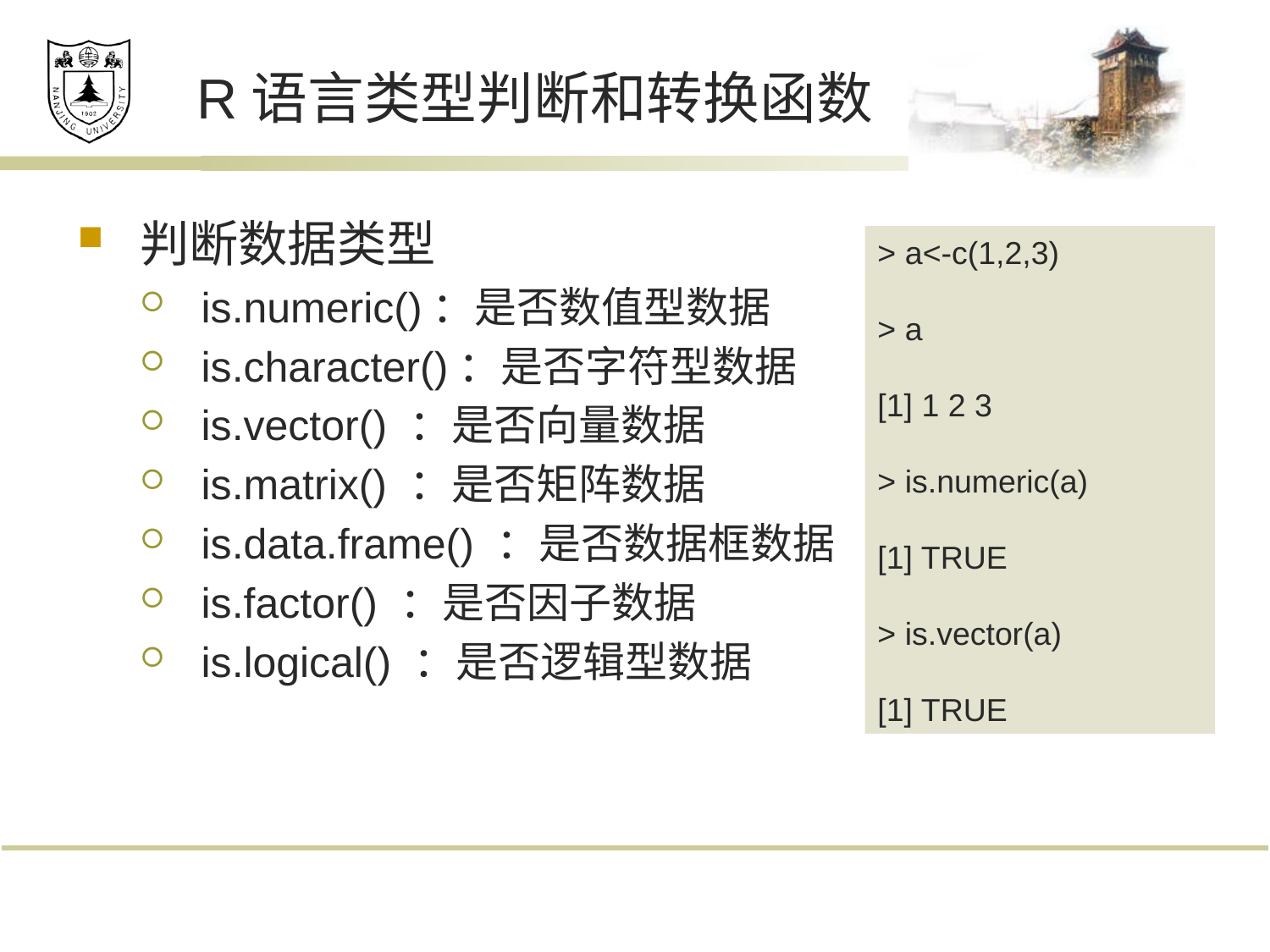

# R语言类型判断和转换函数
判断数据类型
is.numeric()：是否数值型数据
is.character()：是否字符型数据
is.vector() ：是否向量数据
is.matrix() ：是否矩阵数据
is.data.frame() ：是否数据框数据
is.factor() ：是否因子数据
is.logical() ：是否逻辑型数据
> a<-c(1,2,3)

> a

[1] 1 2 3

> is.numeric(a)

[1] TRUE

> is.vector(a)

[1] TRUE